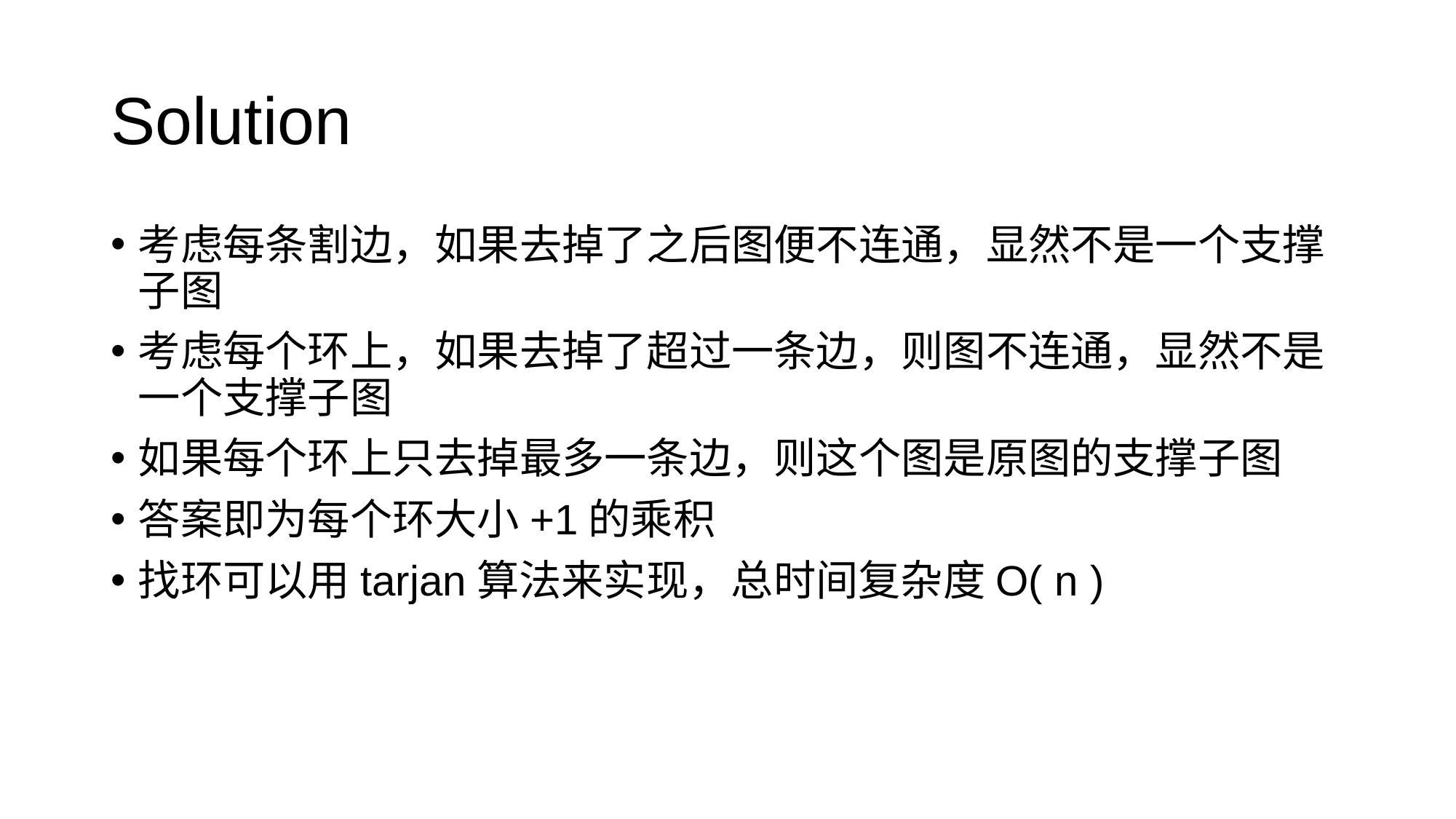

# Solution
考虑每条割边，如果去掉了之后图便不连通，显然不是一个支撑子图
考虑每个环上，如果去掉了超过一条边，则图不连通，显然不是一个支撑子图
如果每个环上只去掉最多一条边，则这个图是原图的支撑子图
答案即为每个环大小+1的乘积
找环可以用tarjan算法来实现，总时间复杂度O( n )